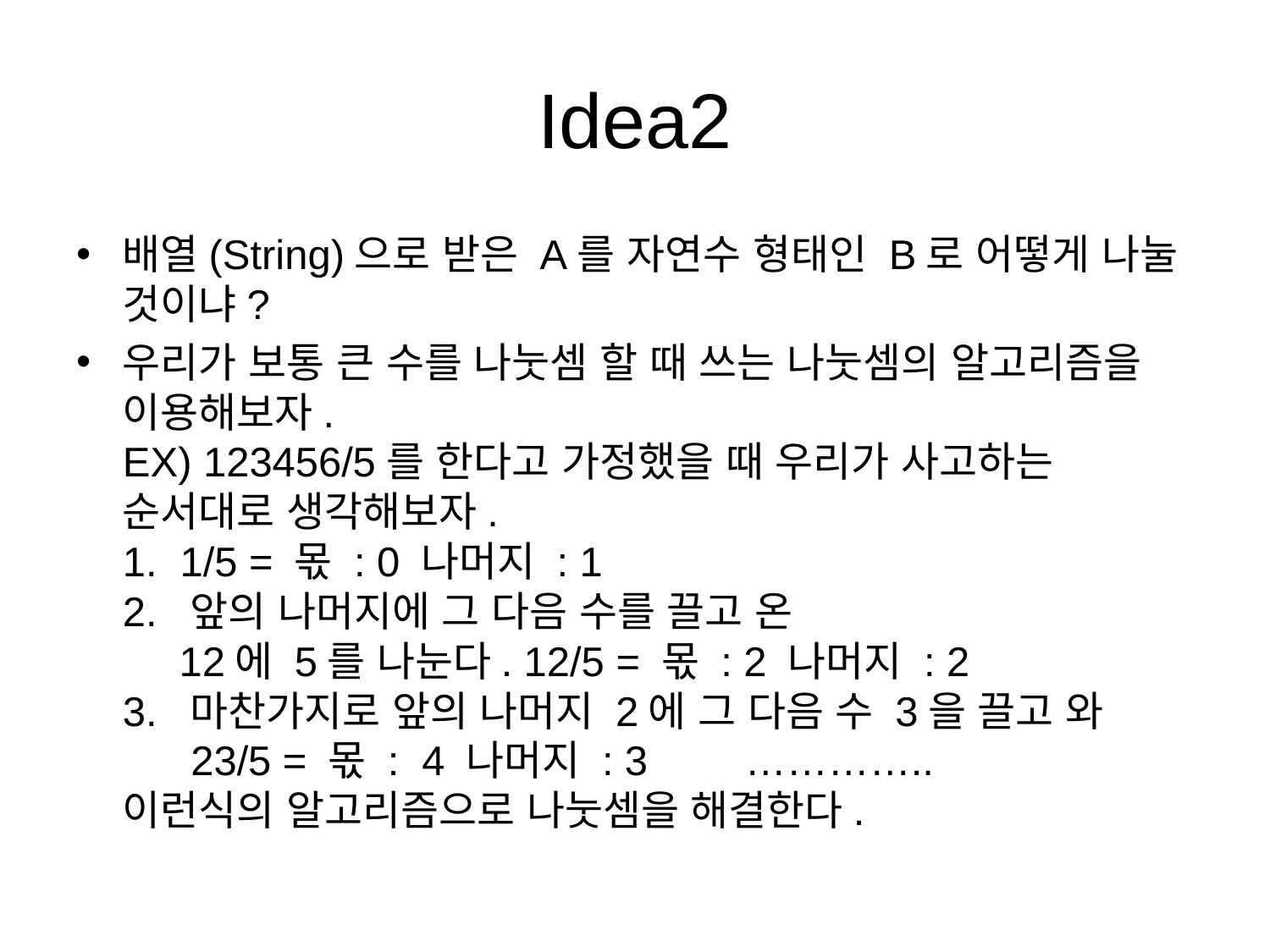

# Idea2
배열(String)으로 받은 A를 자연수 형태인 B로 어떻게 나눌 것이냐?
우리가 보통 큰 수를 나눗셈 할 때 쓰는 나눗셈의 알고리즘을 이용해보자.
EX) 123456/5를 한다고 가정했을 때 우리가 사고하는 순서대로 생각해보자.
1.  1/5 = 몫 : 0 나머지 : 1
2.  앞의 나머지에 그 다음 수를 끌고 온
    12에 5를 나눈다. 12/5 = 몫 : 2 나머지 : 2
3.  마찬가지로 앞의 나머지 2에 그 다음 수 3을 끌고 와
     23/5 = 몫 :  4 나머지 : 3			…………..
이런식의 알고리즘으로 나눗셈을 해결한다.